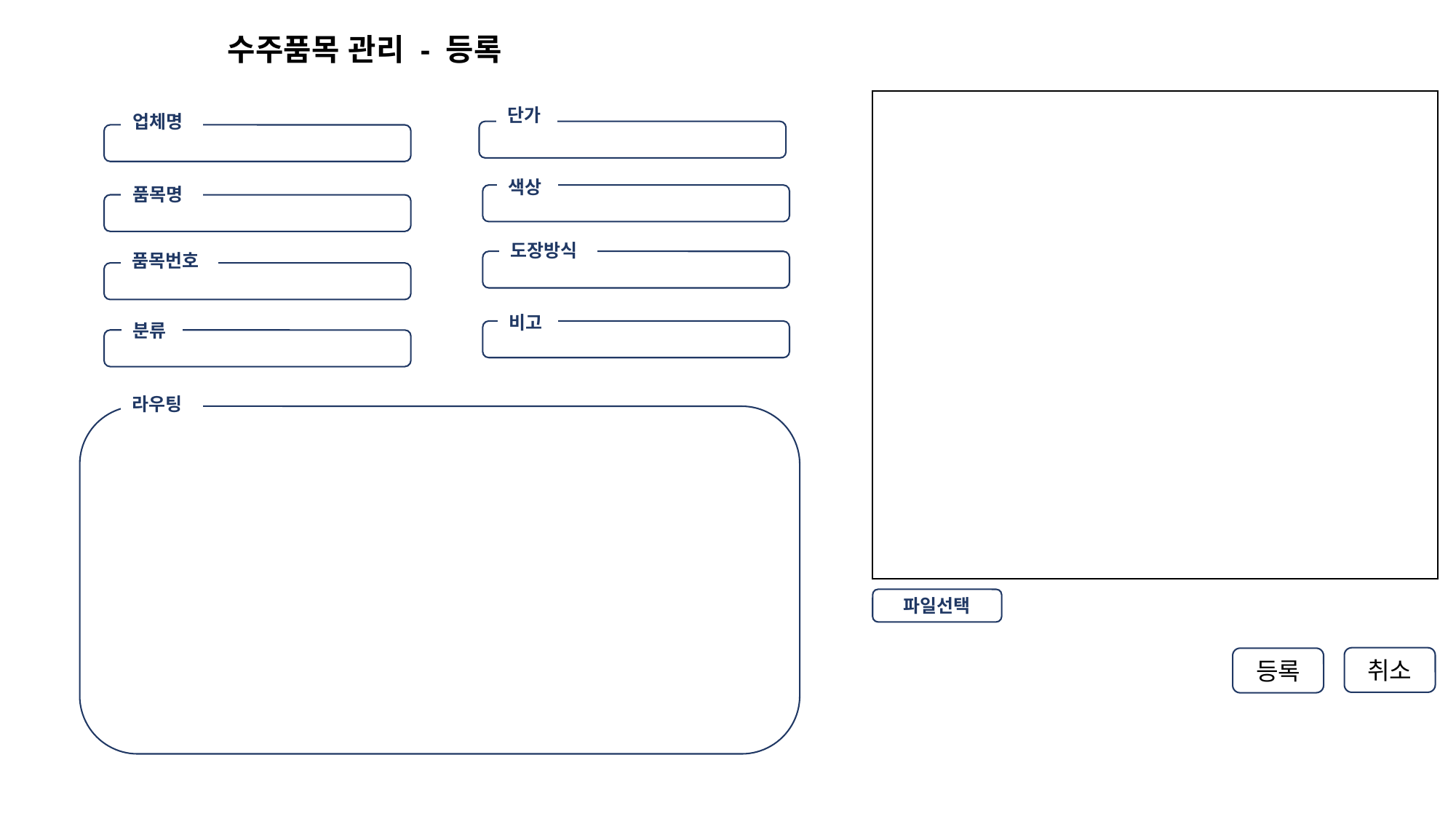

수주품목 관리 - 등록

단가
업체명

색상
품목명

도장방식
품목번호

비고
분류

라우팅

파일선택
취소
등록